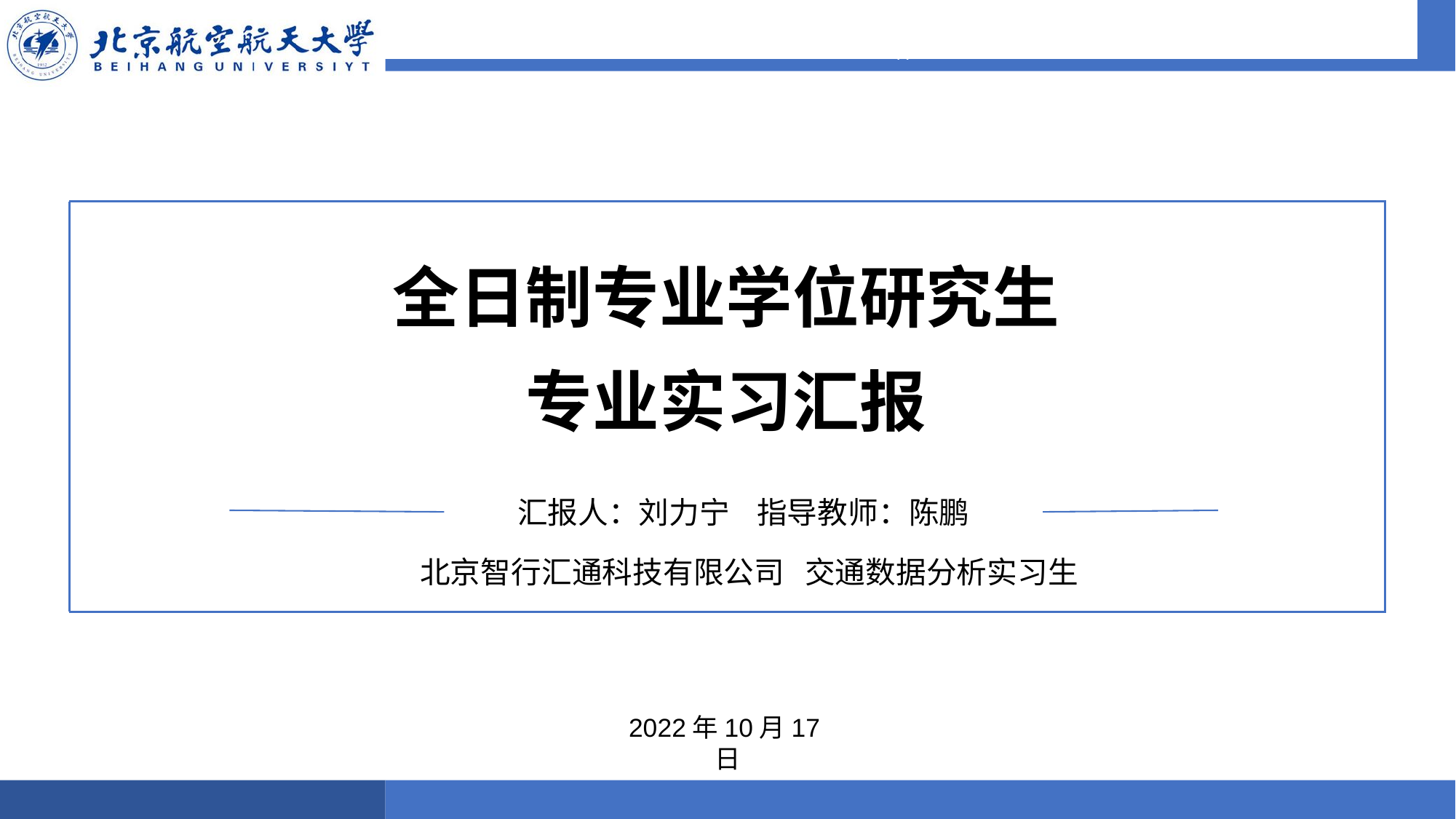

全日制专业学位研究生
专业实习汇报
汇报人：刘力宁    指导教师：陈鹏
北京智行汇通科技有限公司   交通数据分析实习生
2022年10月17日